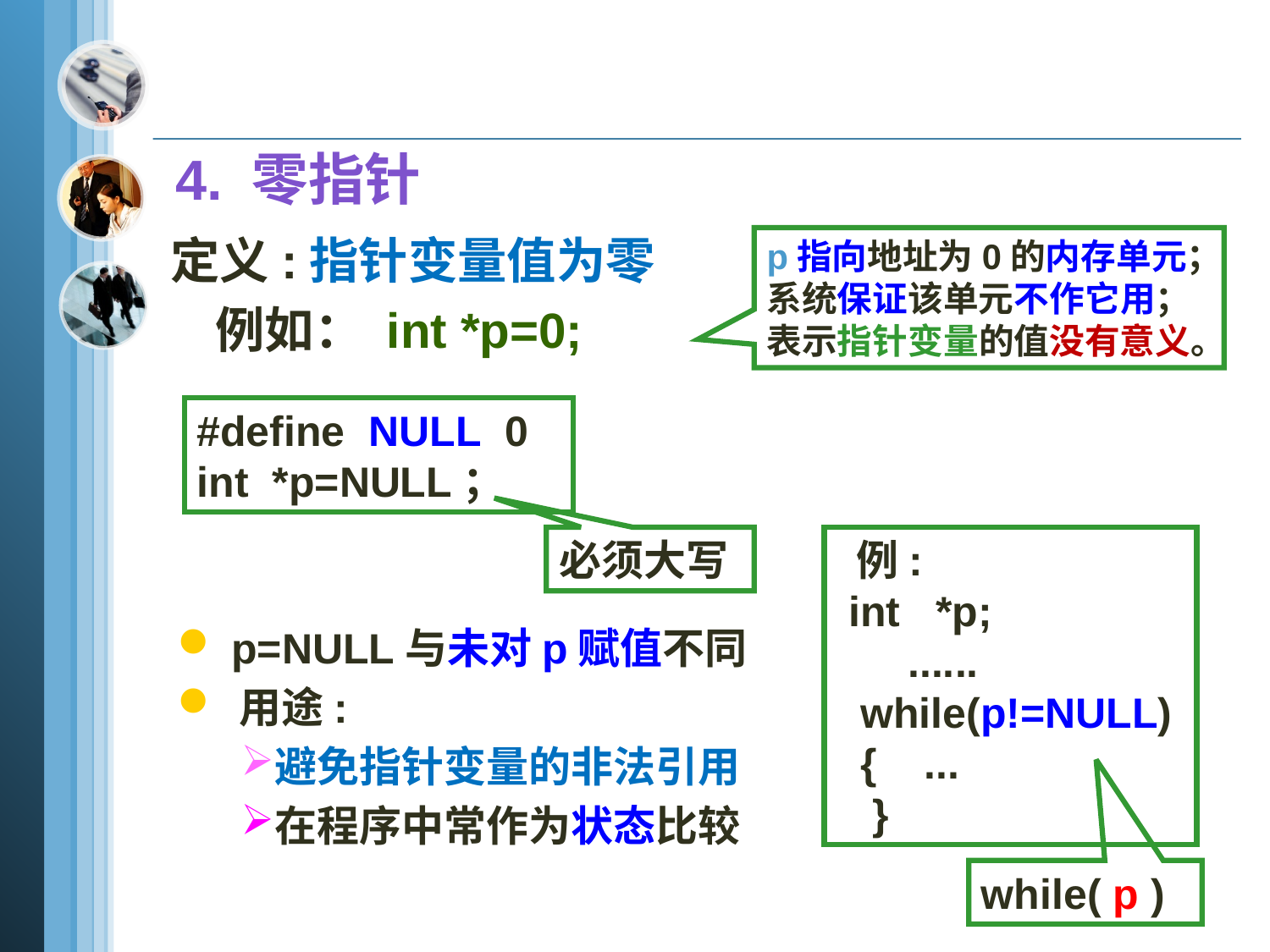

4. 零指针
 定义:指针变量值为零
     例如： int *p=0;
p指向地址为0的内存单元；
系统保证该单元不作它用；
表示指针变量的值没有意义。
#define  NULL  0
int  *p=NULL；
 例:
 int   *p;
      ......
  while(p!=NULL)
  {    ...
   }
必须大写
 p=NULL与未对p赋值不同
 用途:
避免指针变量的非法引用
在程序中常作为状态比较
while( p )